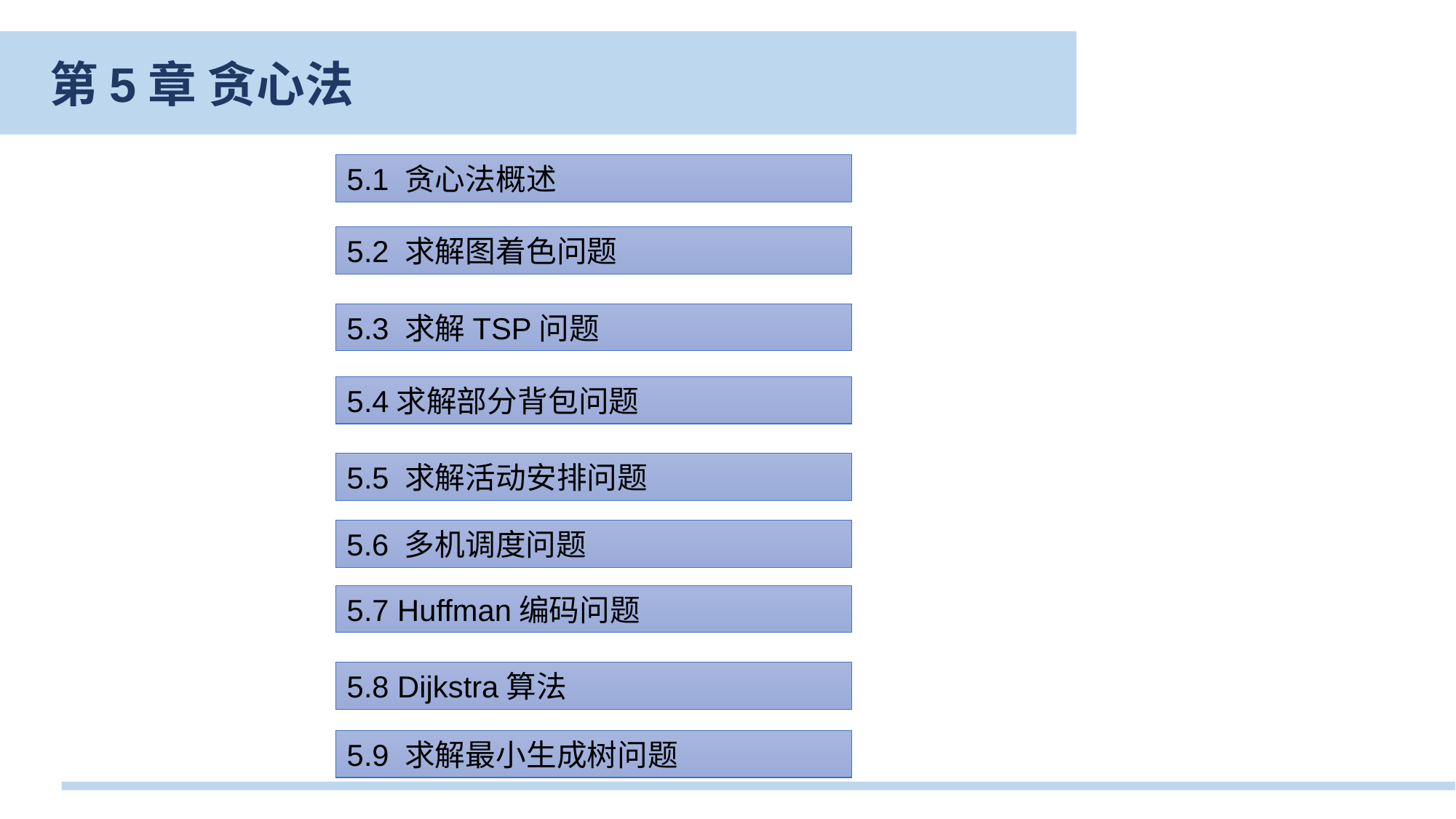

第5章 贪心法
5.1 贪心法概述
5.2 求解图着色问题
5.3 求解TSP问题
5.4求解部分背包问题
5.5 求解活动安排问题
5.6 多机调度问题
5.7 Huffman编码问题
5.8 Dijkstra算法
5.9 求解最小生成树问题